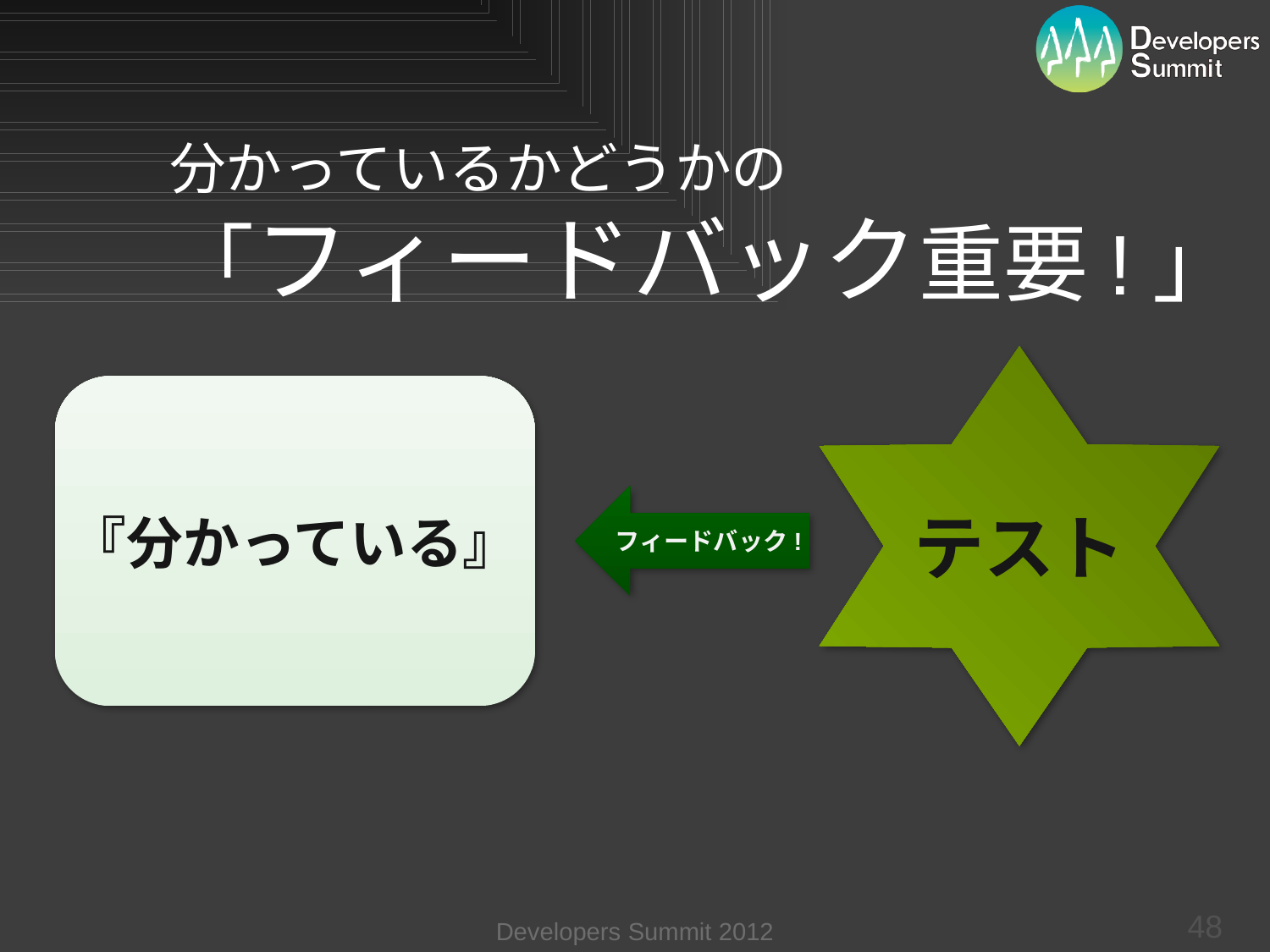

分かっているかどうかの
「フィードバック重要!」
テスト
『分かっている』
フィードバック!
48